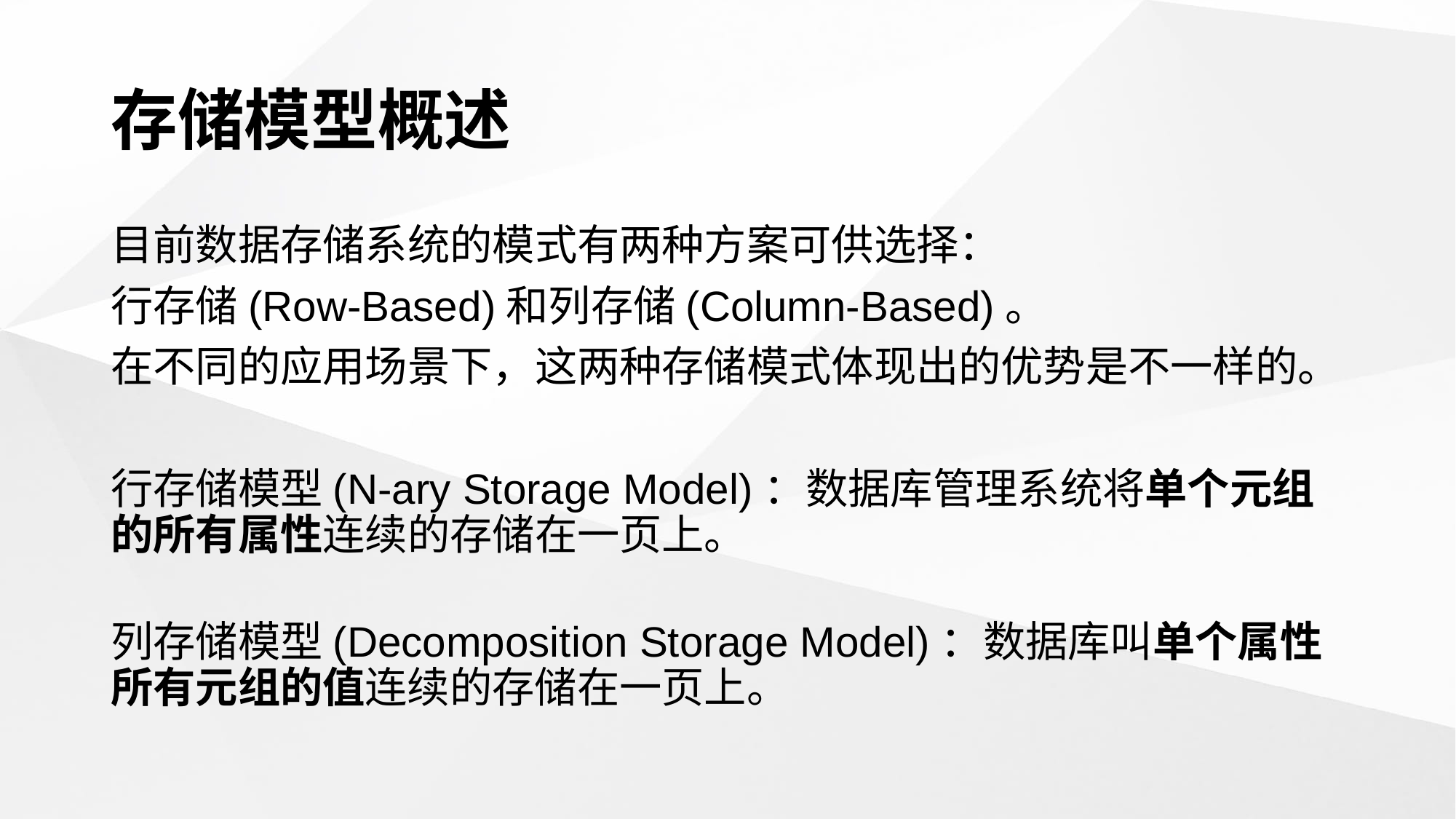

# 存储模型概述
目前数据存储系统的模式有两种方案可供选择：
行存储(Row-Based)和列存储(Column-Based)。
在不同的应用场景下，这两种存储模式体现出的优势是不一样的。

行存储模型(N-ary Storage Model)：数据库管理系统将单个元组的所有属性连续的存储在一页上。
列存储模型(Decomposition Storage Model)：数据库叫单个属性所有元组的值连续的存储在一页上。